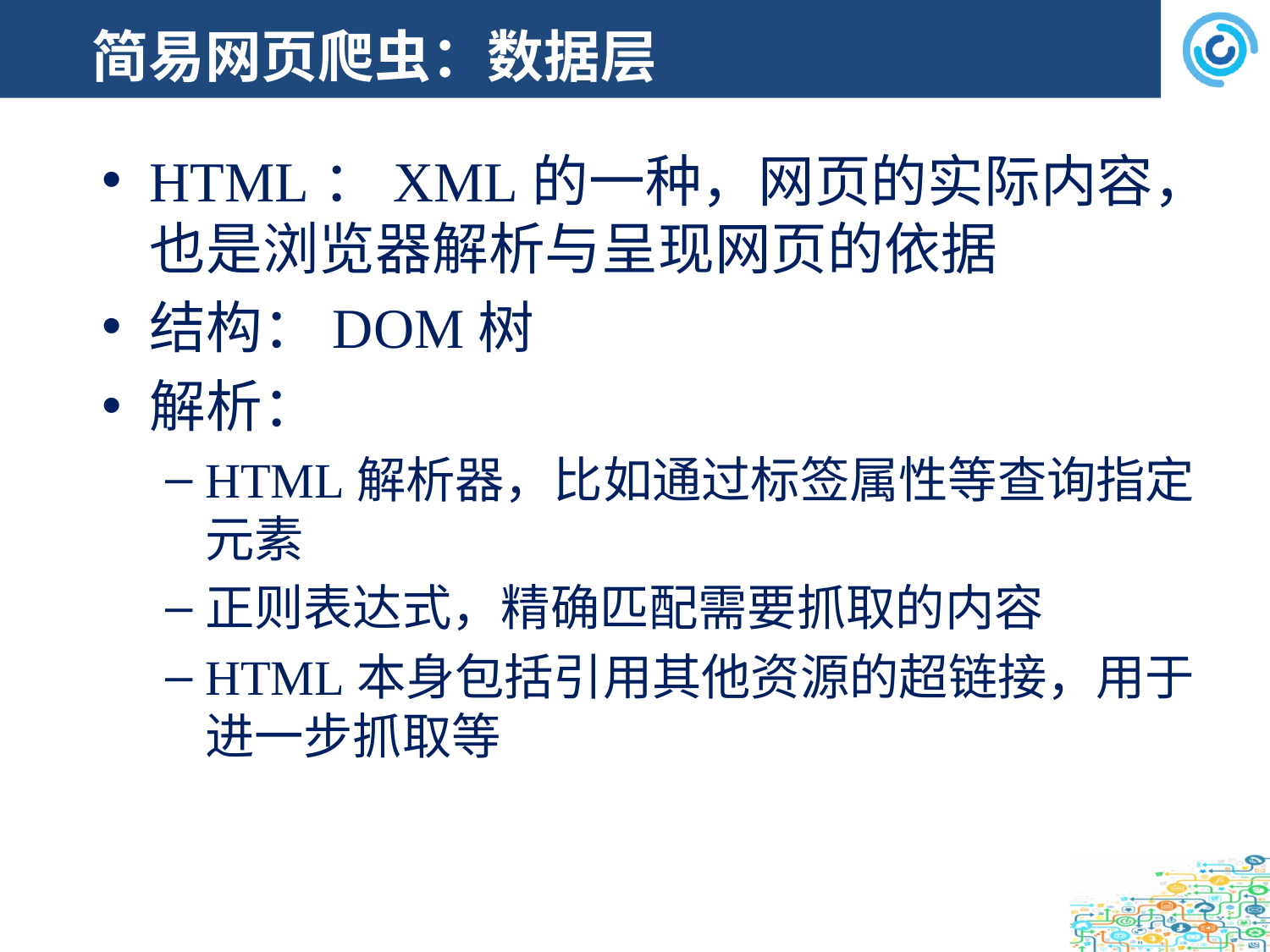

# 简易网页爬虫：数据层
HTML：XML的一种，网页的实际内容，也是浏览器解析与呈现网页的依据
结构：DOM树
解析：
HTML解析器，比如通过标签属性等查询指定元素
正则表达式，精确匹配需要抓取的内容
HTML本身包括引用其他资源的超链接，用于进一步抓取等